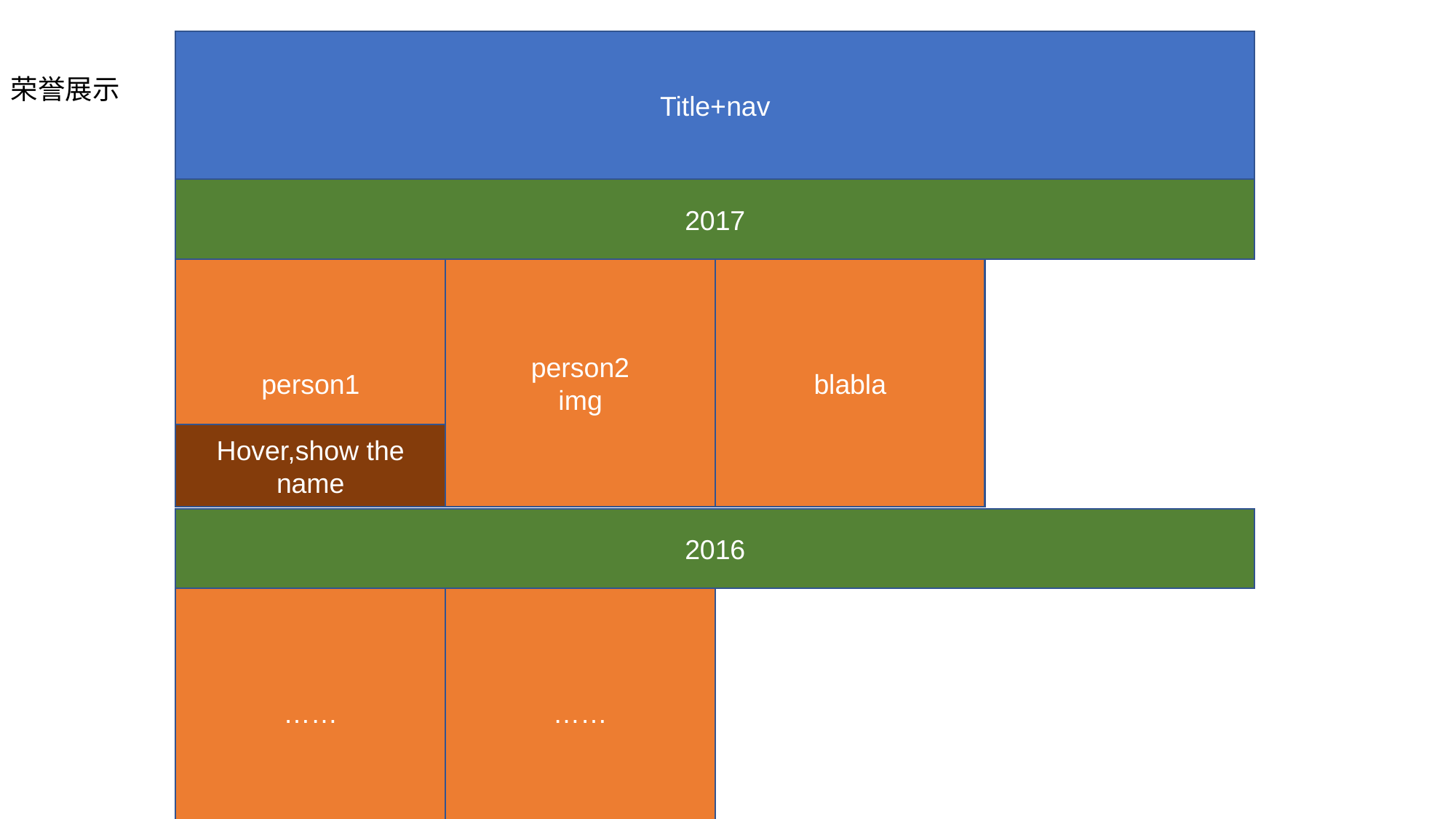

Title+nav
荣誉展示
2017
person1
person2
img
blabla
Hover,show the name
2016
……
……